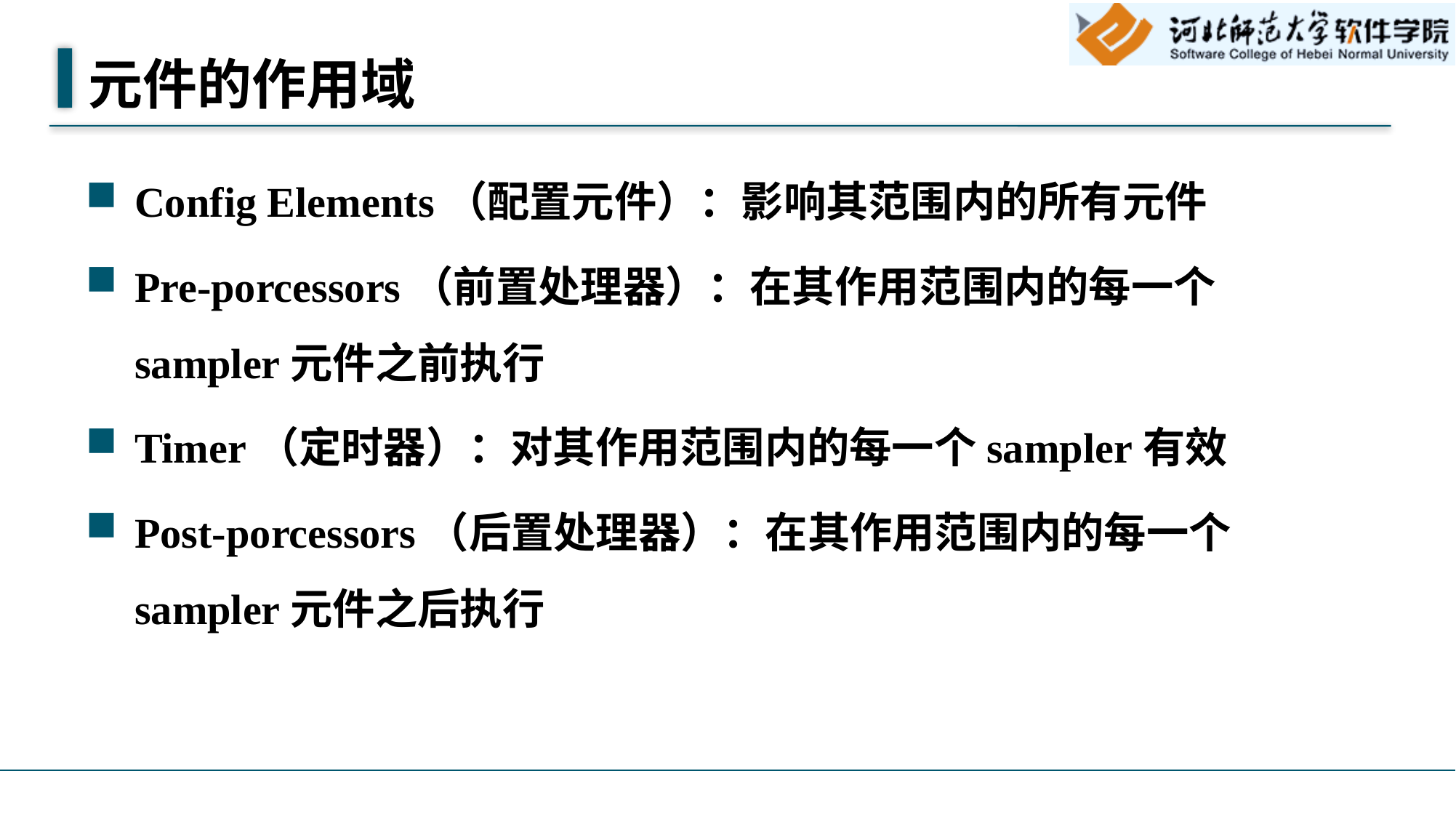

# 元件的作用域
Config Elements（配置元件）：影响其范围内的所有元件
Pre-porcessors（前置处理器）：在其作用范围内的每一个sampler元件之前执行
Timer（定时器）：对其作用范围内的每一个sampler有效
Post-porcessors（后置处理器）：在其作用范围内的每一个sampler元件之后执行